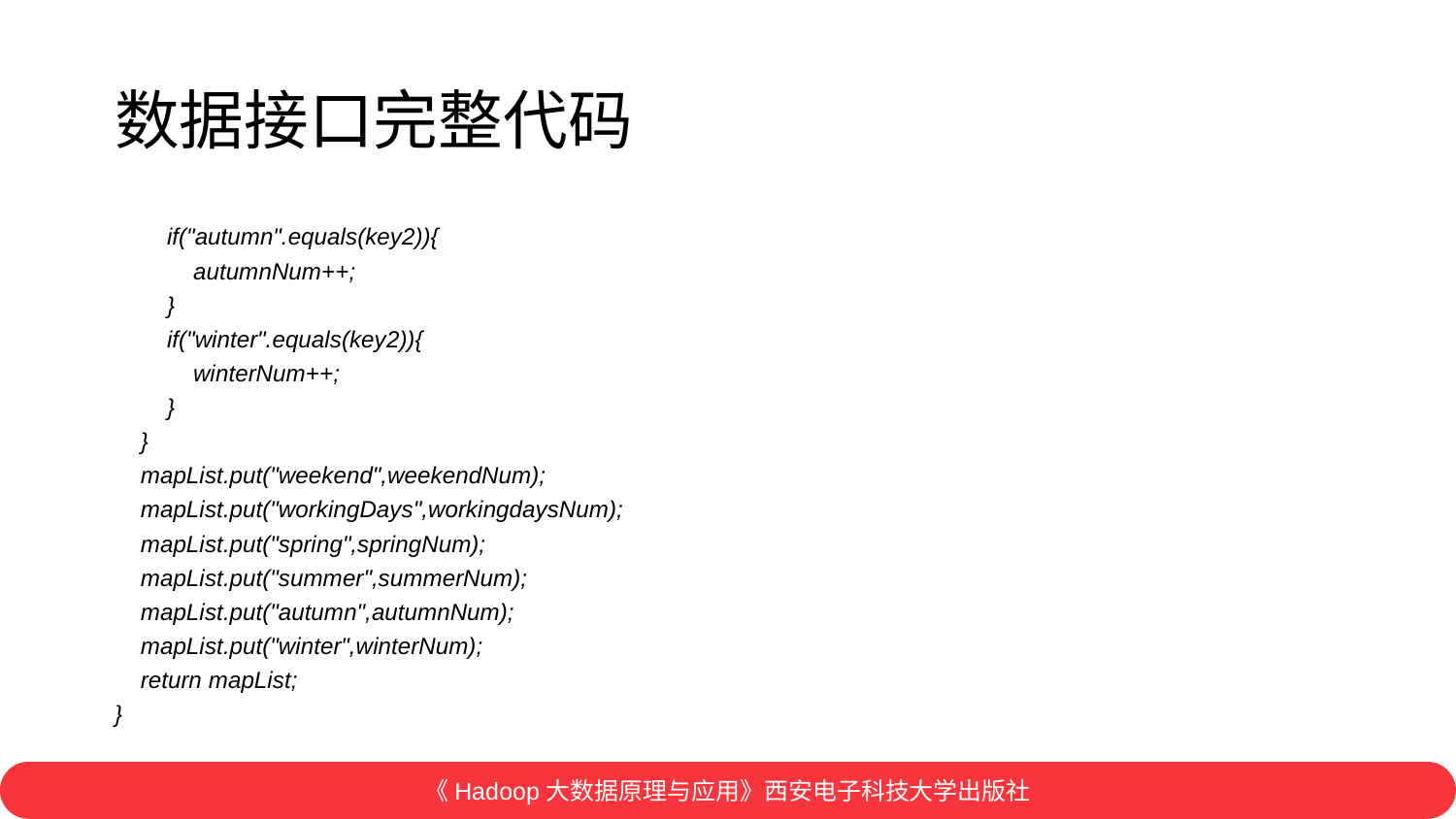

# 数据接口完整代码
        if("autumn".equals(key2)){
            autumnNum++;
        }
        if("winter".equals(key2)){
            winterNum++;
        }
    }
    mapList.put("weekend",weekendNum);
    mapList.put("workingDays",workingdaysNum);
    mapList.put("spring",springNum);
    mapList.put("summer",summerNum);
    mapList.put("autumn",autumnNum);
    mapList.put("winter",winterNum);
    return mapList;
}